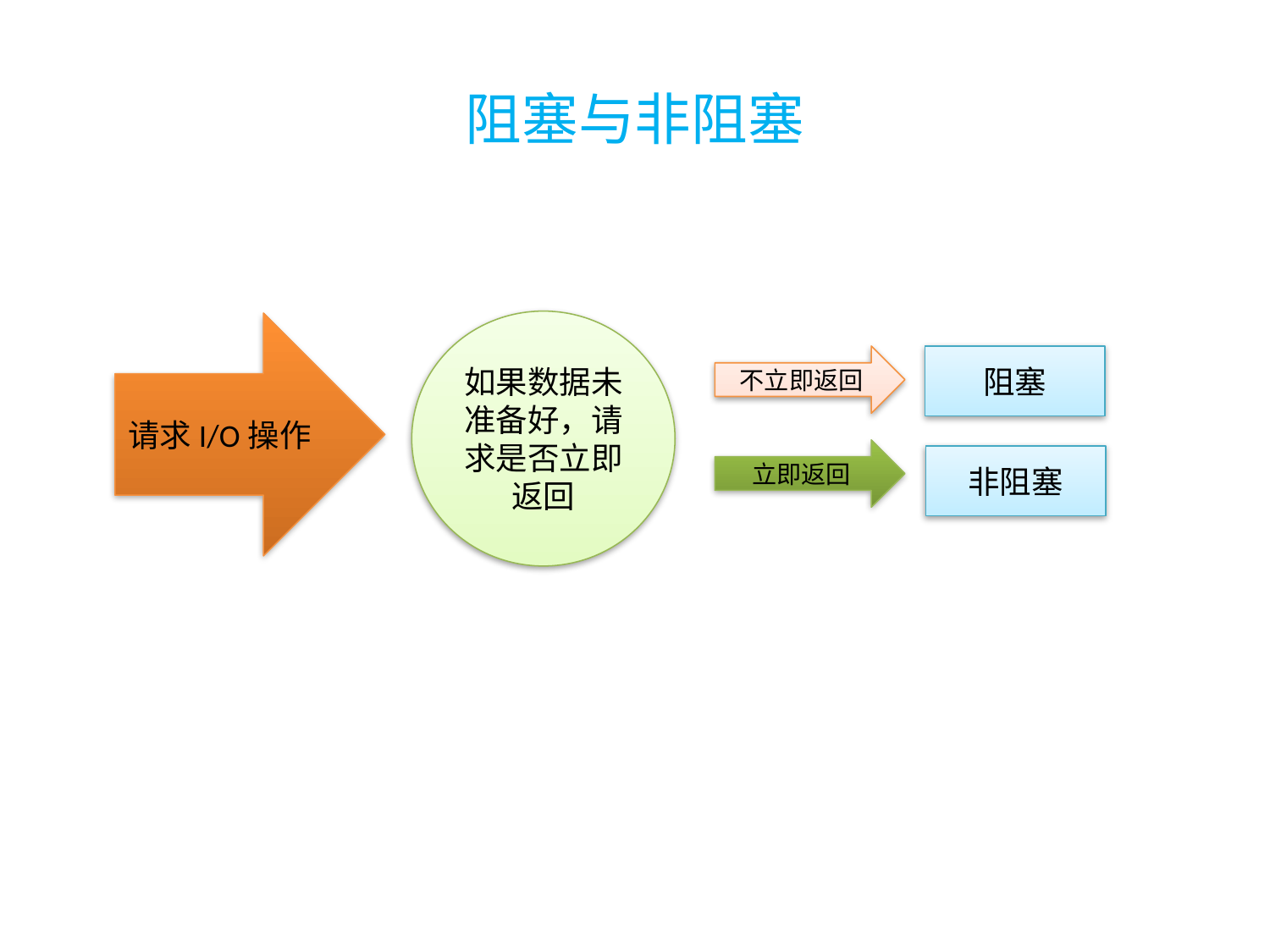

# 阻塞与非阻塞
如果数据未准备好，请求是否立即返回
请求I/O操作
不立即返回
阻塞
立即返回
非阻塞